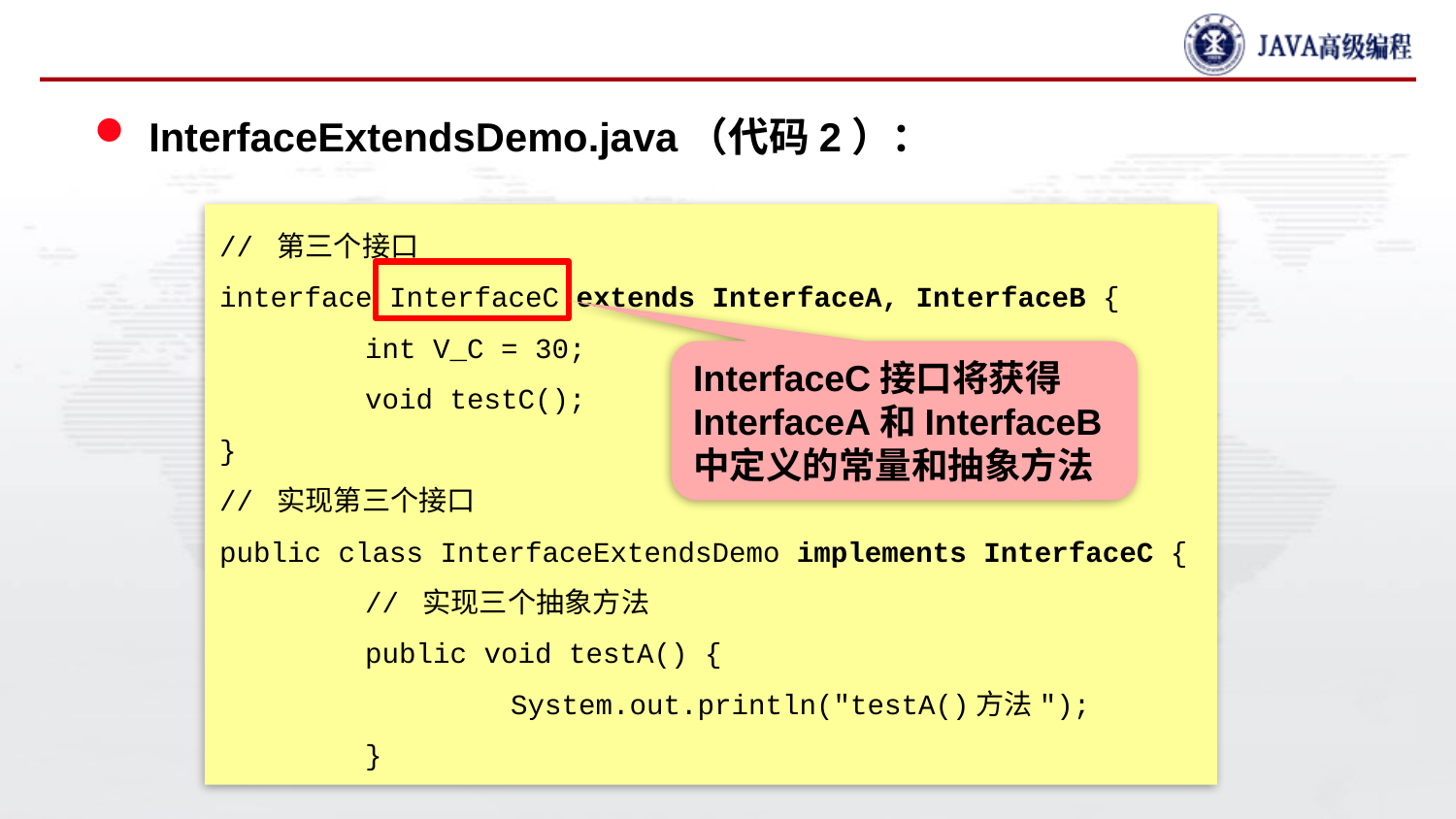

#
InterfaceExtendsDemo.java（代码2）：

// 第三个接口
interface InterfaceC extends InterfaceA, InterfaceB {
	int V_C = 30;
	void testC();
}
// 实现第三个接口
public class InterfaceExtendsDemo implements InterfaceC {
	// 实现三个抽象方法
	public void testA() {
		System.out.println("testA()方法");
	}

InterfaceC接口将获得InterfaceA和InterfaceB中定义的常量和抽象方法